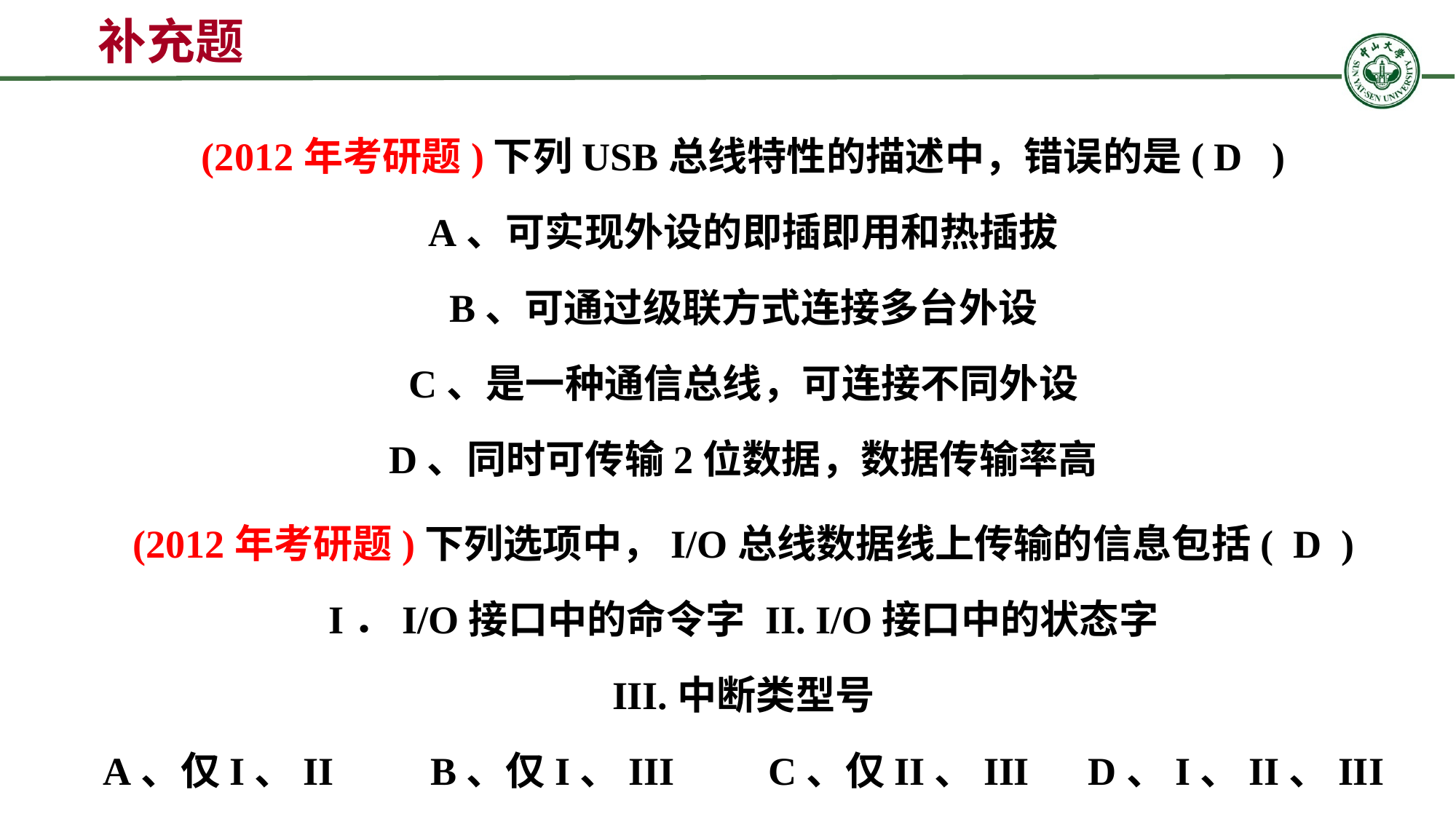

补充题
(2012年考研题)下列USB总线特性的描述中，错误的是( D   )
A、可实现外设的即插即用和热插拔
B、可通过级联方式连接多台外设
C、是一种通信总线，可连接不同外设
D、同时可传输2位数据，数据传输率高
(2012年考研题)下列选项中，I/O总线数据线上传输的信息包括(  D  )
I．I/O接口中的命令字  	II. I/O接口中的状态字
III.中断类型号
A、仅I、II    	B、仅I、III	 C、仅II、III      D、I、II、III
(2015年考研题)下列有关总线定时的叙述中，错误的是(  C )
A．异步通信方式中，全互锁协议最慢
B．异步通信方式中，非互锁协议的可靠性最差
C．同步通信方式中，同步时钟信号可由多设备提供
D．半同步通信方式中，握手信号的采样由同步时钟控制